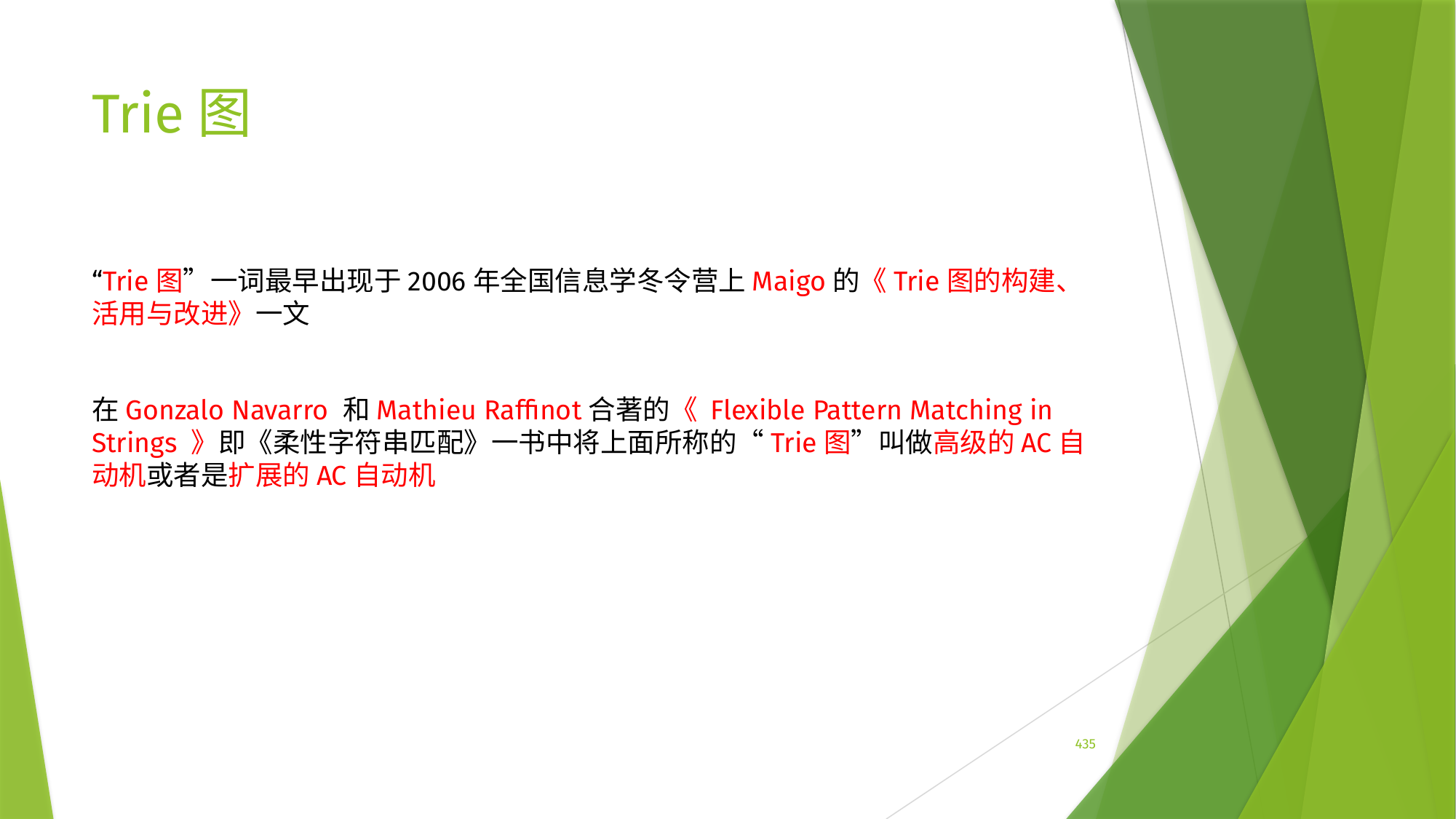

# Trie图
“Trie图”一词最早出现于2006年全国信息学冬令营上Maigo的《Trie图的构建、活用与改进》一文

在Gonzalo Navarro 和Mathieu Raffinot合著的《 Flexible Pattern Matching in Strings 》即《柔性字符串匹配》一书中将上面所称的“Trie图”叫做高级的AC自动机或者是扩展的AC自动机

435